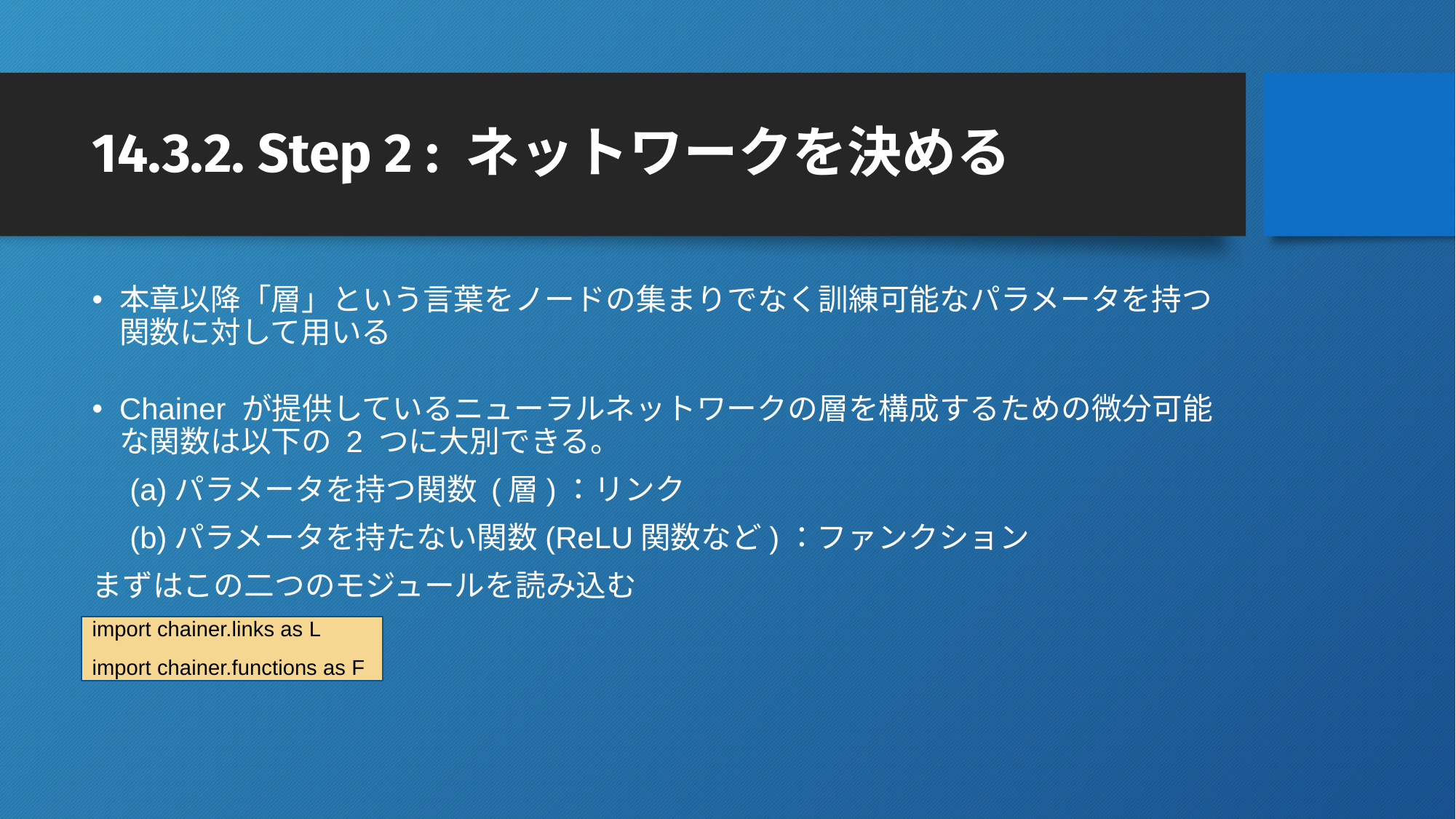

# 14.3.2. Step 2 : ネットワークを決める
本章以降「層」という言葉をノードの集まりでなく訓練可能なパラメータを持つ関数に対して用いる

Chainer が提供しているニューラルネットワークの層を構成するための微分可能な関数は以下の 2 つに大別できる。
　(a)パラメータを持つ関数 (層)：リンク
　(b)パラメータを持たない関数(ReLU関数など)：ファンクション
まずはこの二つのモジュールを読み込む
import chainer.links as L
import chainer.functions as F